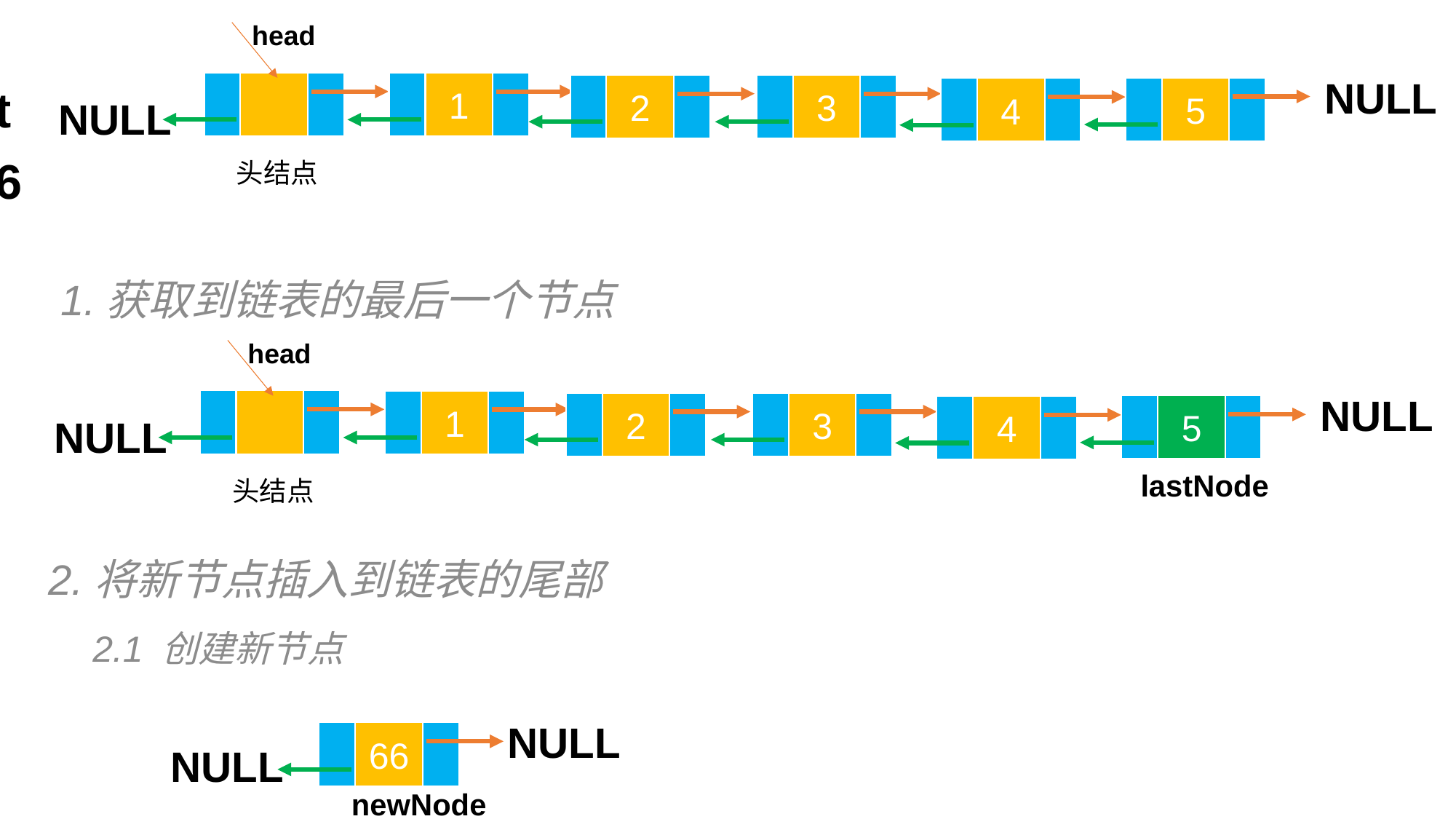

head
NULL

1

list

2

3

5

4

NULL
ele=66
头结点
1.获取到链表的最后一个节点
head
NULL

1

2

3

5

4

NULL
lastNode
头结点
2.将新节点插入到链表的尾部
2.1 创建新节点
NULL

66

NULL
newNode
2.2 将新节点附加到链表的尾部
head

1

2

3

5

4

NULL
lastNode
头结点
NULL

66

NULL
newNode

①lastNode->next=newNode
head

1

2

3

5

4

NULL
lastNode
头结点
NULL

66

newNode
②newNode->prior=lastNode